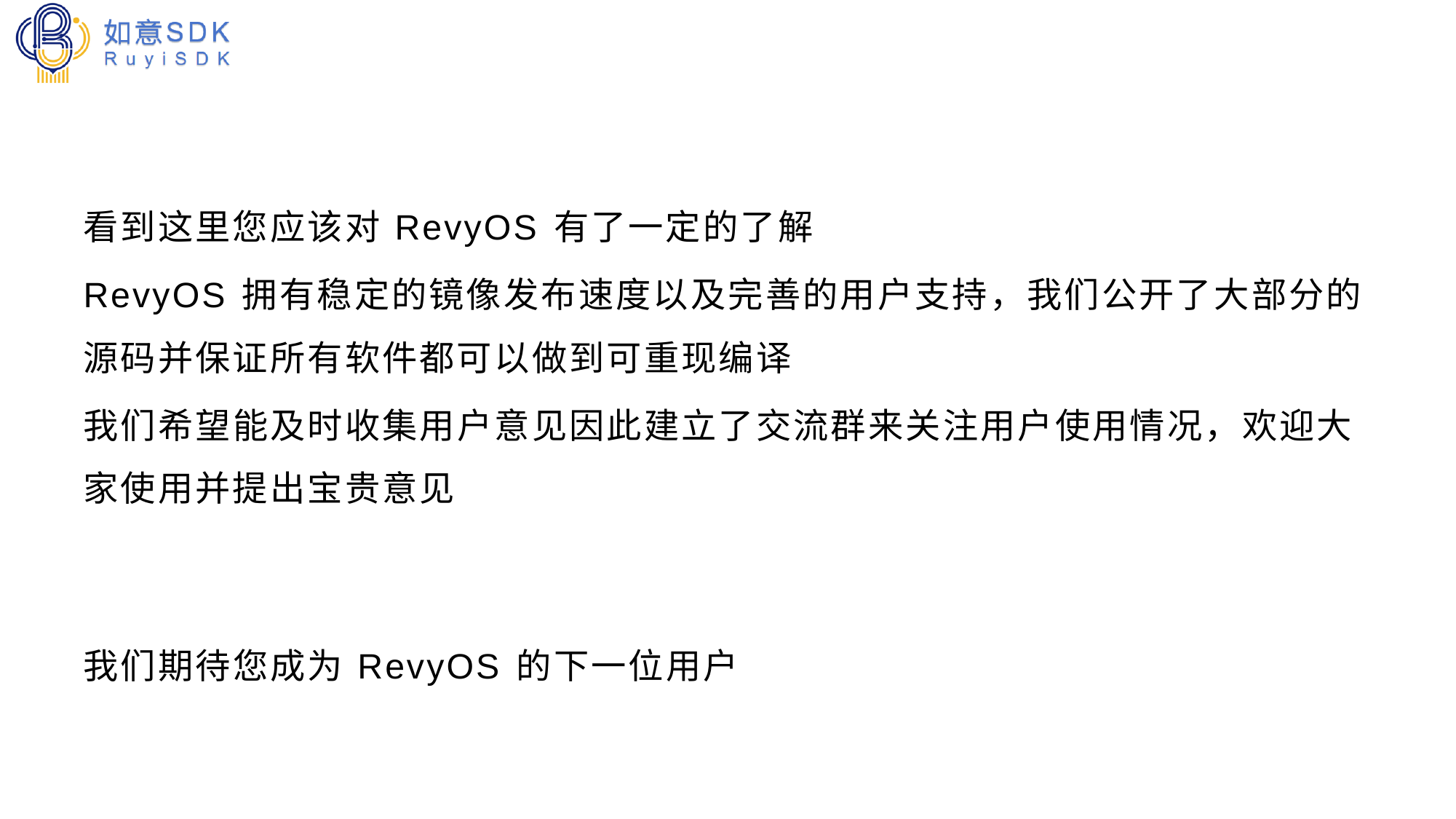

结语
看到这里您应该对 RevyOS 有了一定的了解
RevyOS 拥有稳定的镜像发布速度以及完善的用户支持，我们公开了大部分的源码并保证所有软件都可以做到可重现编译
我们希望能及时收集用户意见因此建立了交流群来关注用户使用情况，欢迎大家使用并提出宝贵意见

我们期待您成为 RevyOS 的下一位用户